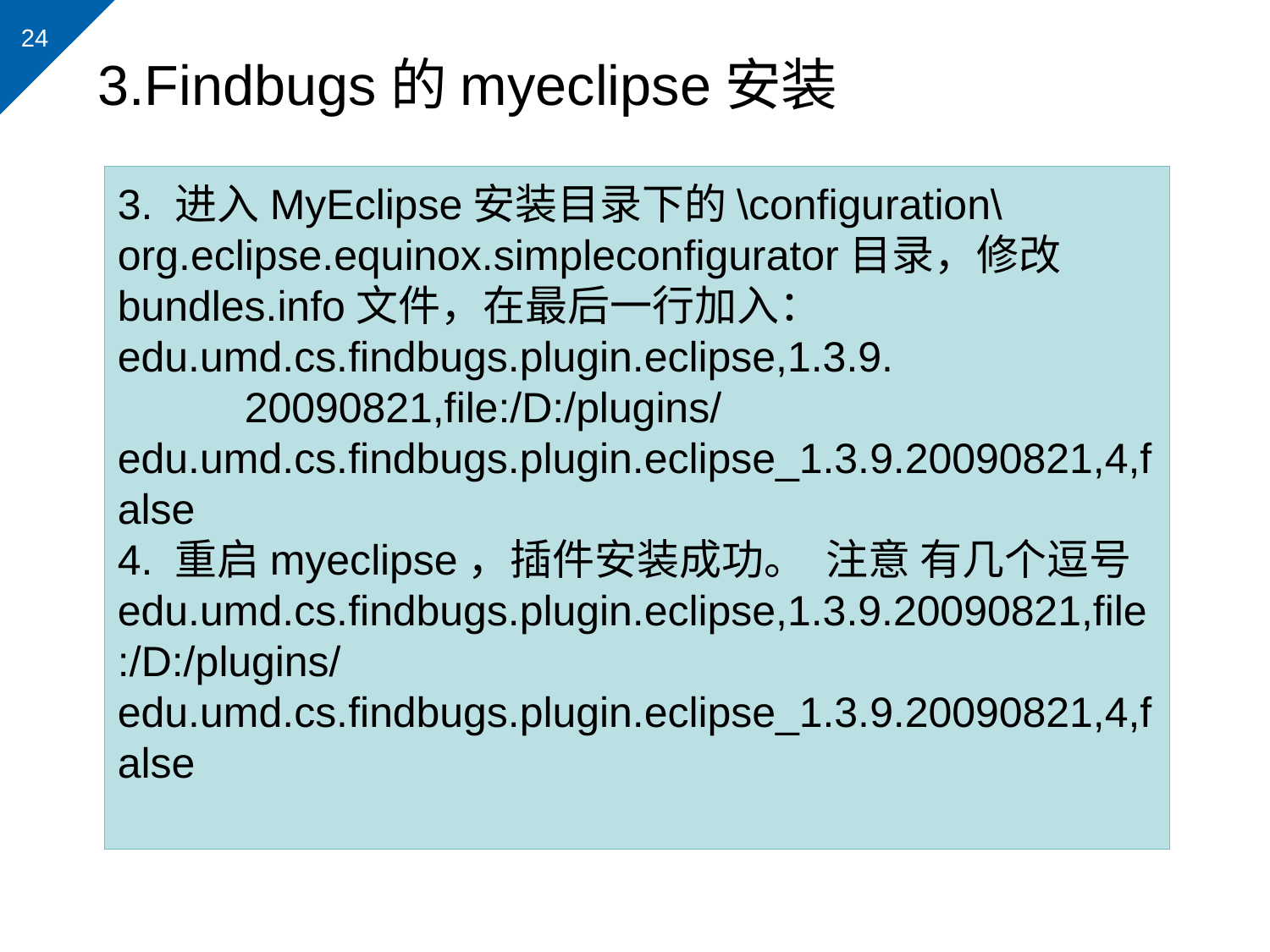

3.Findbugs的myeclipse安装
3. 进入MyEclipse安装目录下的\configuration\org.eclipse.equinox.simpleconfigurator目录，修改bundles.info文件，在最后一行加入：  edu.umd.cs.findbugs.plugin.eclipse,1.3.9.
	20090821,file:/D:/plugins/edu.umd.cs.findbugs.plugin.eclipse_1.3.9.20090821,4,false
4. 重启myeclipse，插件安装成功。  注意 有几个逗号  edu.umd.cs.findbugs.plugin.eclipse,1.3.9.20090821,file:/D:/plugins/edu.umd.cs.findbugs.plugin.eclipse_1.3.9.20090821,4,false